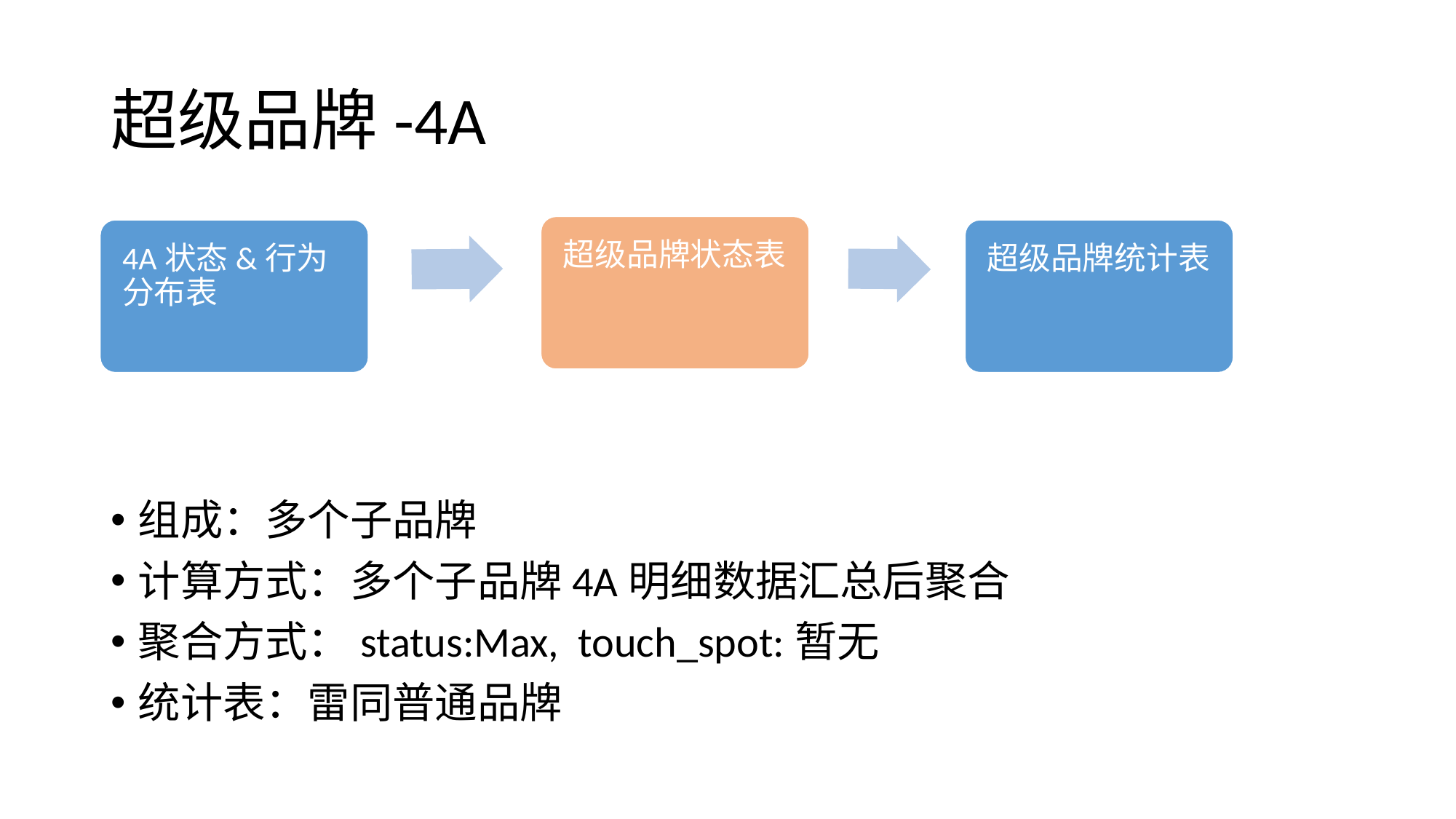

# 超级品牌-4A
4A状态&行为分布表

超级品牌状态表

超级品牌统计表

组成：多个子品牌
计算方式：多个子品牌4A明细数据汇总后聚合
聚合方式：status:Max,  touch_spot:暂无
统计表：雷同普通品牌